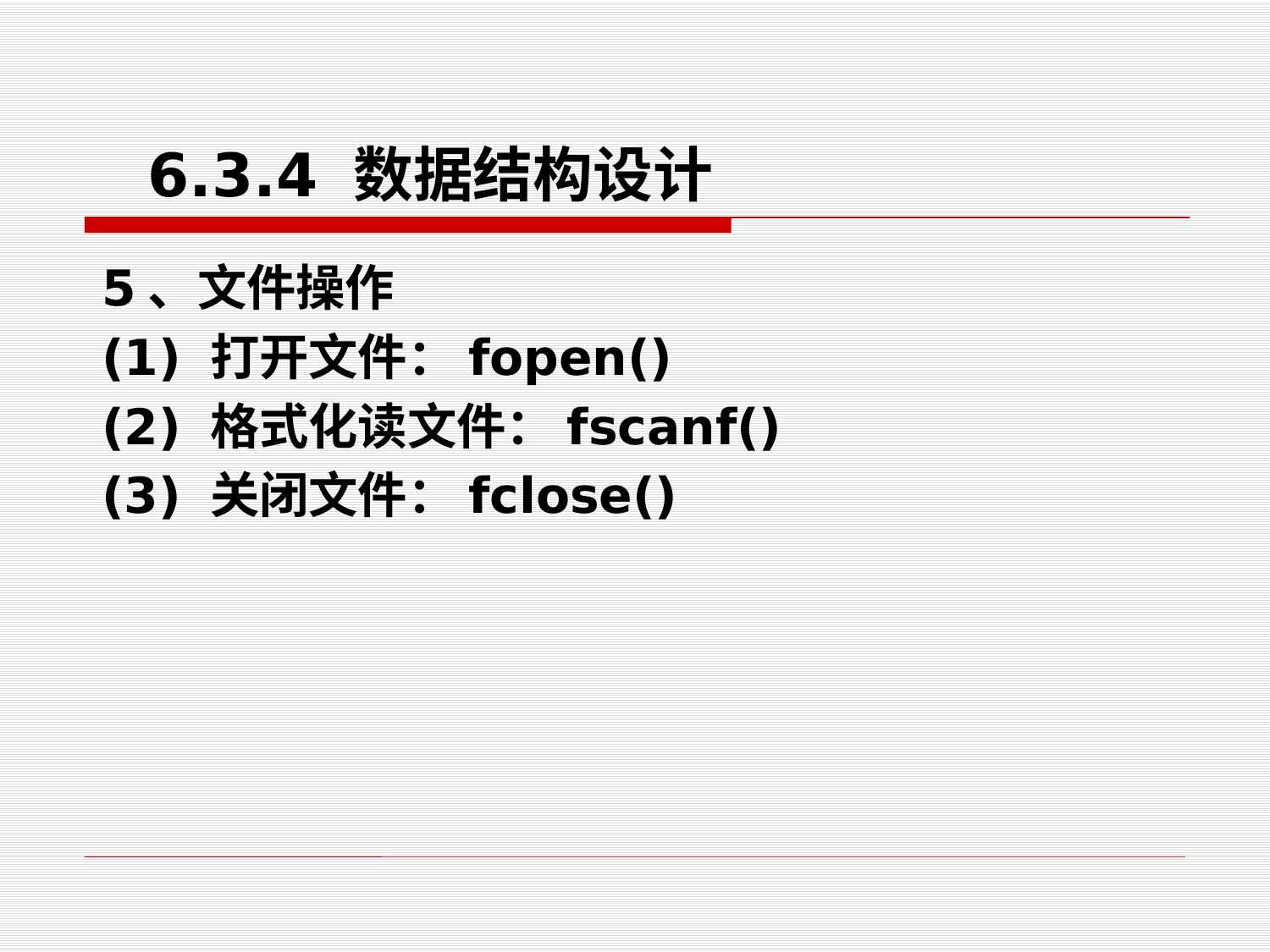

6.3.4 数据结构设计
# 5、文件操作
(1) 打开文件：fopen()
(2) 格式化读文件：fscanf()
(3) 关闭文件：fclose()